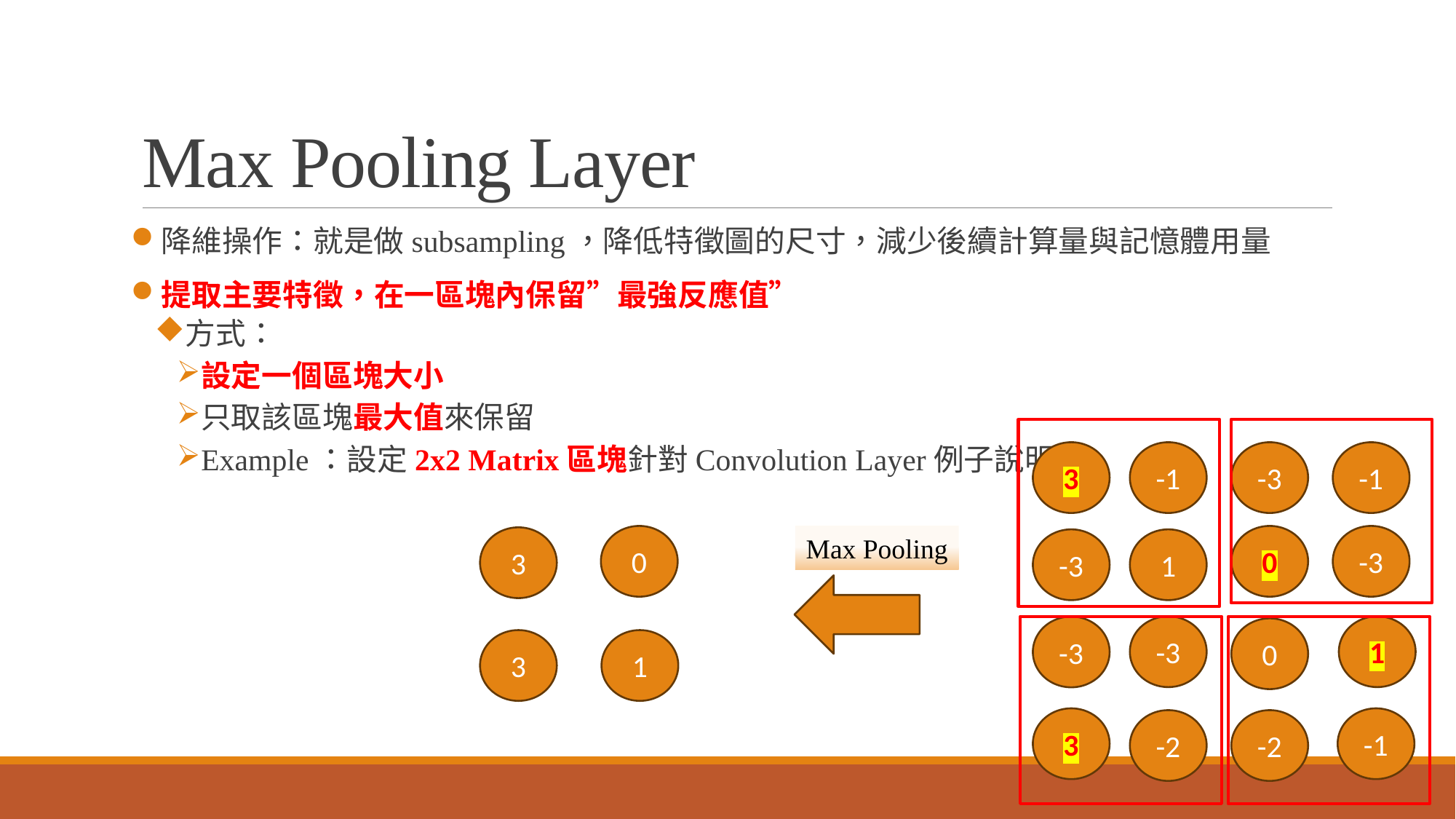

# Max Pooling Layer
降維操作：就是做subsampling，降低特徵圖的尺寸，減少後續計算量與記憶體用量
提取主要特徵，在一區塊內保留”最強反應值”
方式：
設定一個區塊大小
只取該區塊最大值來保留
Example：設定2x2 Matrix區塊針對Convolution Layer例子說明

-1
-3
-1
3
0
-3
-3
1
1
-3
-3
0
3
-1
-2
-2

0
3
3
1

Max Pooling